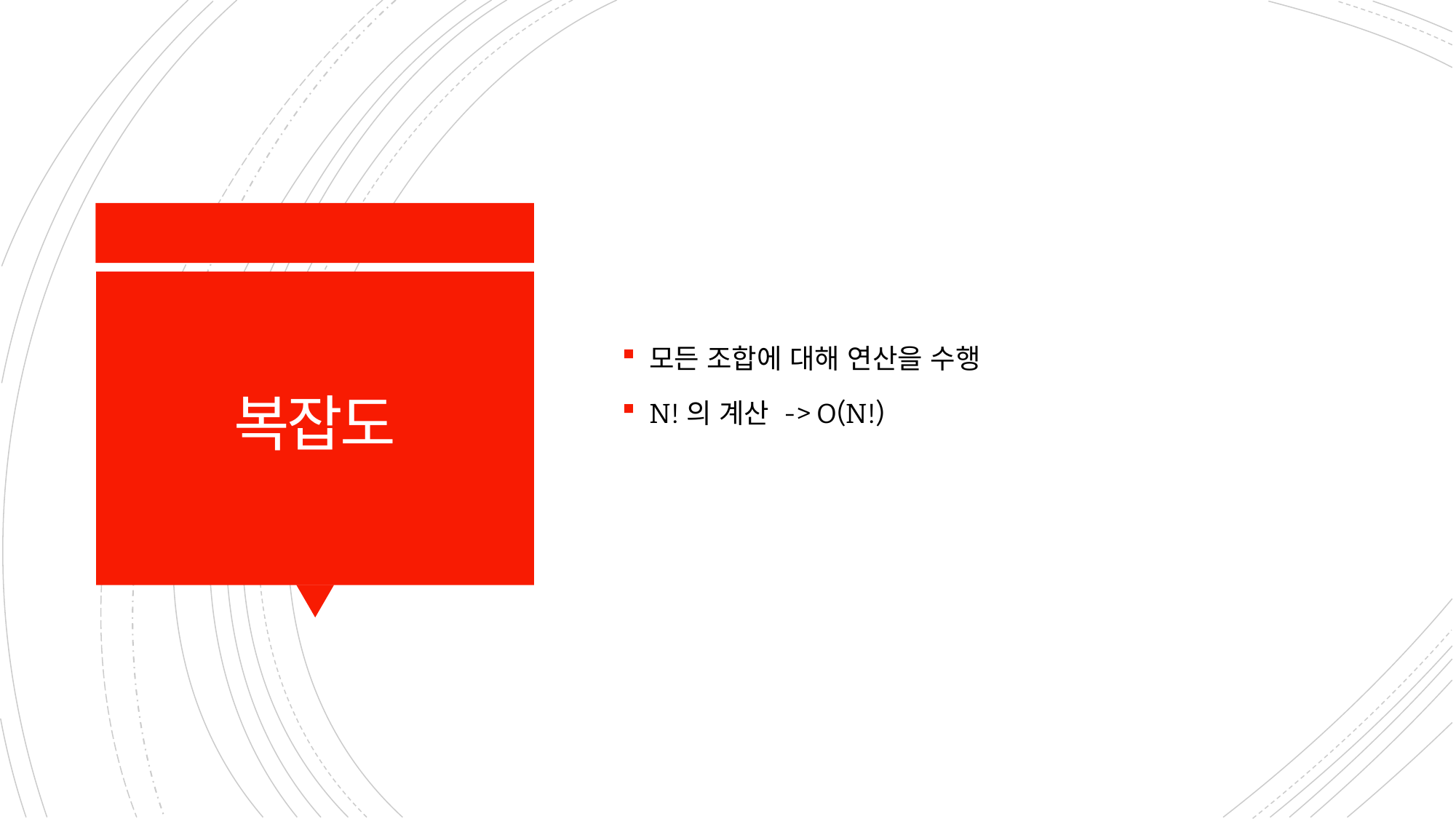

모든 조합에 대해 연산을 수행
N!의 계산 -> O(N!)

# 복잡도